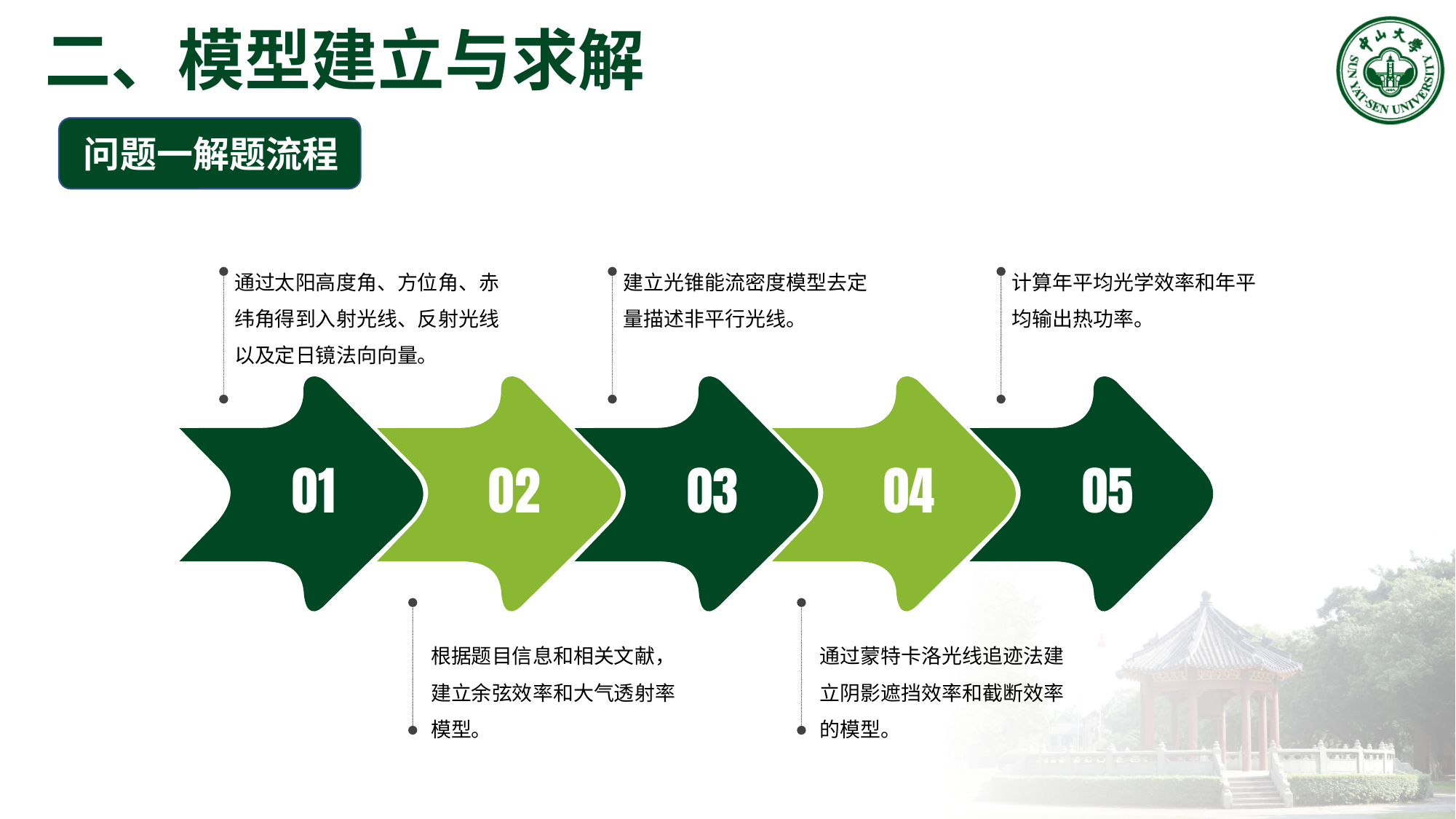

二、模型建立与求解

问题一解题流程
通过太阳高度角、方位角、赤纬角得到入射光线、反射光线以及定日镜法向向量。
建立光锥能流密度模型去定量描述非平行光线。
计算年平均光学效率和年平均输出热功率。

01

02

03

04

05
根据题目信息和相关文献，建立余弦效率和大气透射率模型。
通过蒙特卡洛光线追迹法建立阴影遮挡效率和截断效率的模型。